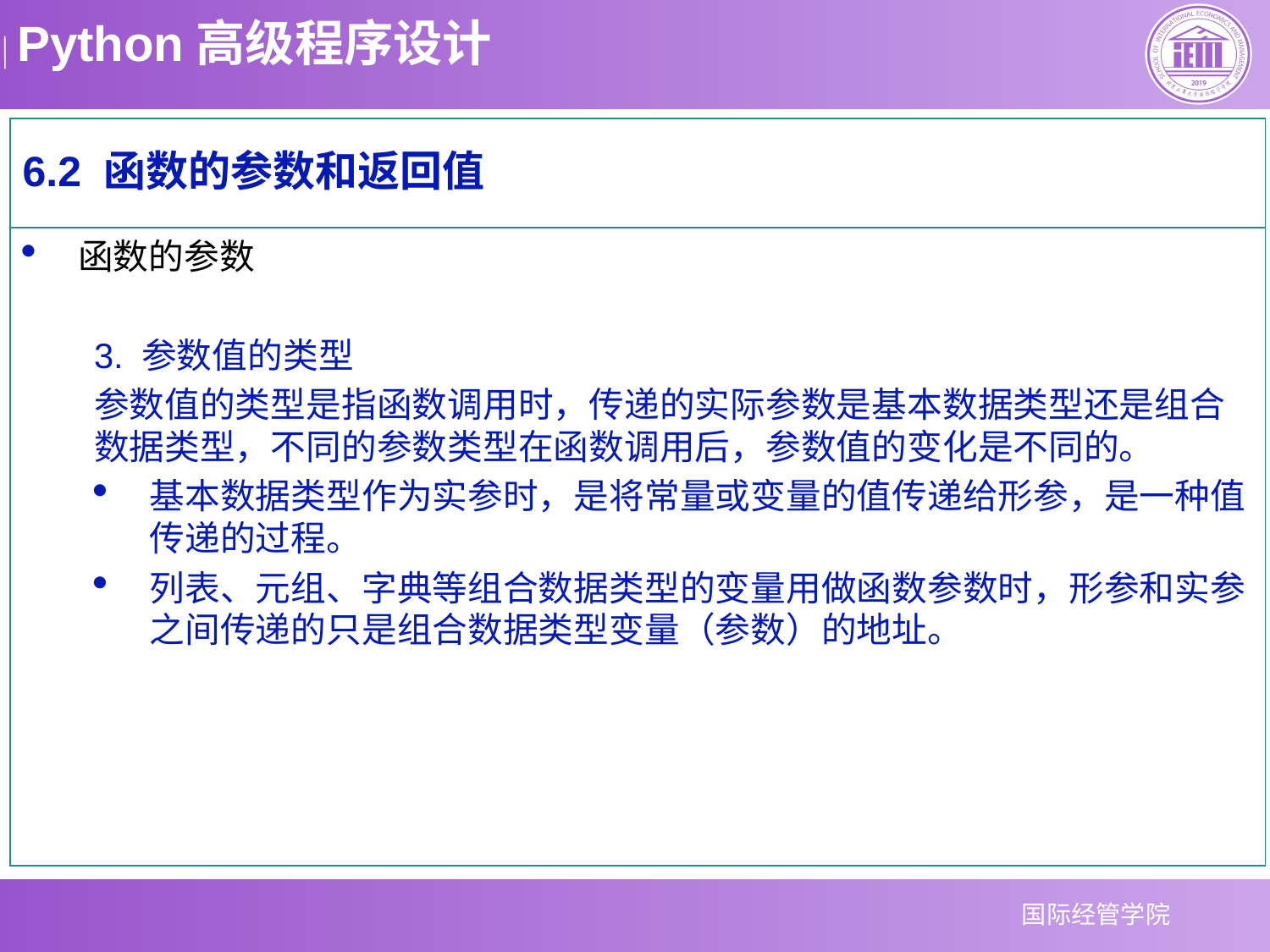

6.2 函数的参数和返回值
函数的参数

3. 参数值的类型
参数值的类型是指函数调用时，传递的实际参数是基本数据类型还是组合数据类型，不同的参数类型在函数调用后，参数值的变化是不同的。
基本数据类型作为实参时，是将常量或变量的值传递给形参，是一种值传递的过程。
列表、元组、字典等组合数据类型的变量用做函数参数时，形参和实参之间传递的只是组合数据类型变量（参数）的地址。